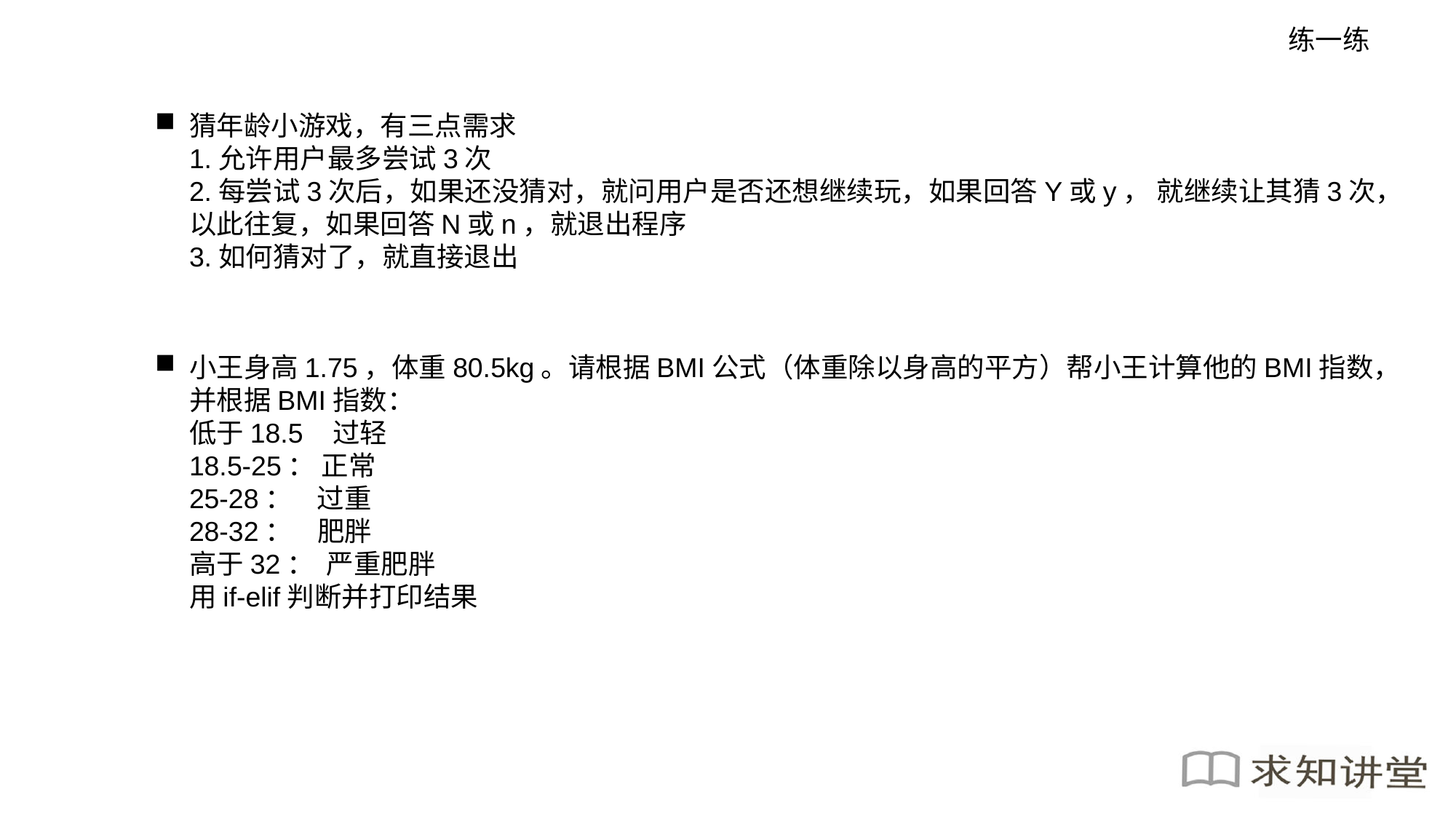

练一练
猜年龄小游戏，有三点需求
1.允许用户最多尝试3次
2.每尝试3次后，如果还没猜对，就问用户是否还想继续玩，如果回答Y或y， 就继续让其猜3次，以此往复，如果回答N或n，就退出程序
3.如何猜对了，就直接退出
小王身高1.75，体重80.5kg。请根据BMI公式（体重除以身高的平方）帮小王计算他的BMI指数，并根据BMI指数：
低于18.5   过轻
18.5-25： 正常
25-28：    过重
28-32：    肥胖
高于32：  严重肥胖
用if-elif判断并打印结果